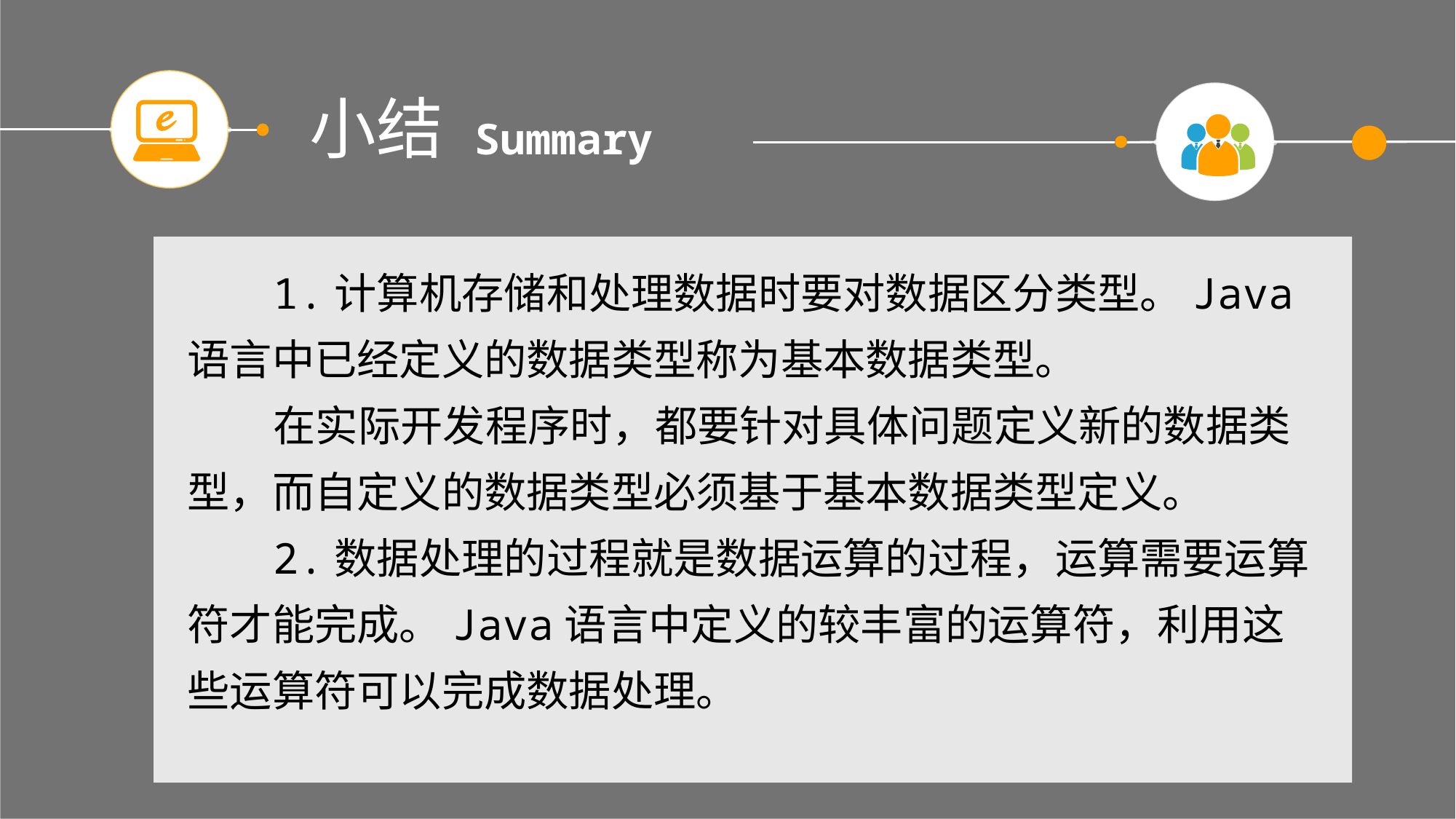

小结

Summary

1.计算机存储和处理数据时要对数据区分类型。Java语言中已经定义的数据类型称为基本数据类型。
在实际开发程序时，都要针对具体问题定义新的数据类型，而自定义的数据类型必须基于基本数据类型定义。
2.数据处理的过程就是数据运算的过程，运算需要运算符才能完成。Java语言中定义的较丰富的运算符，利用这些运算符可以完成数据处理。